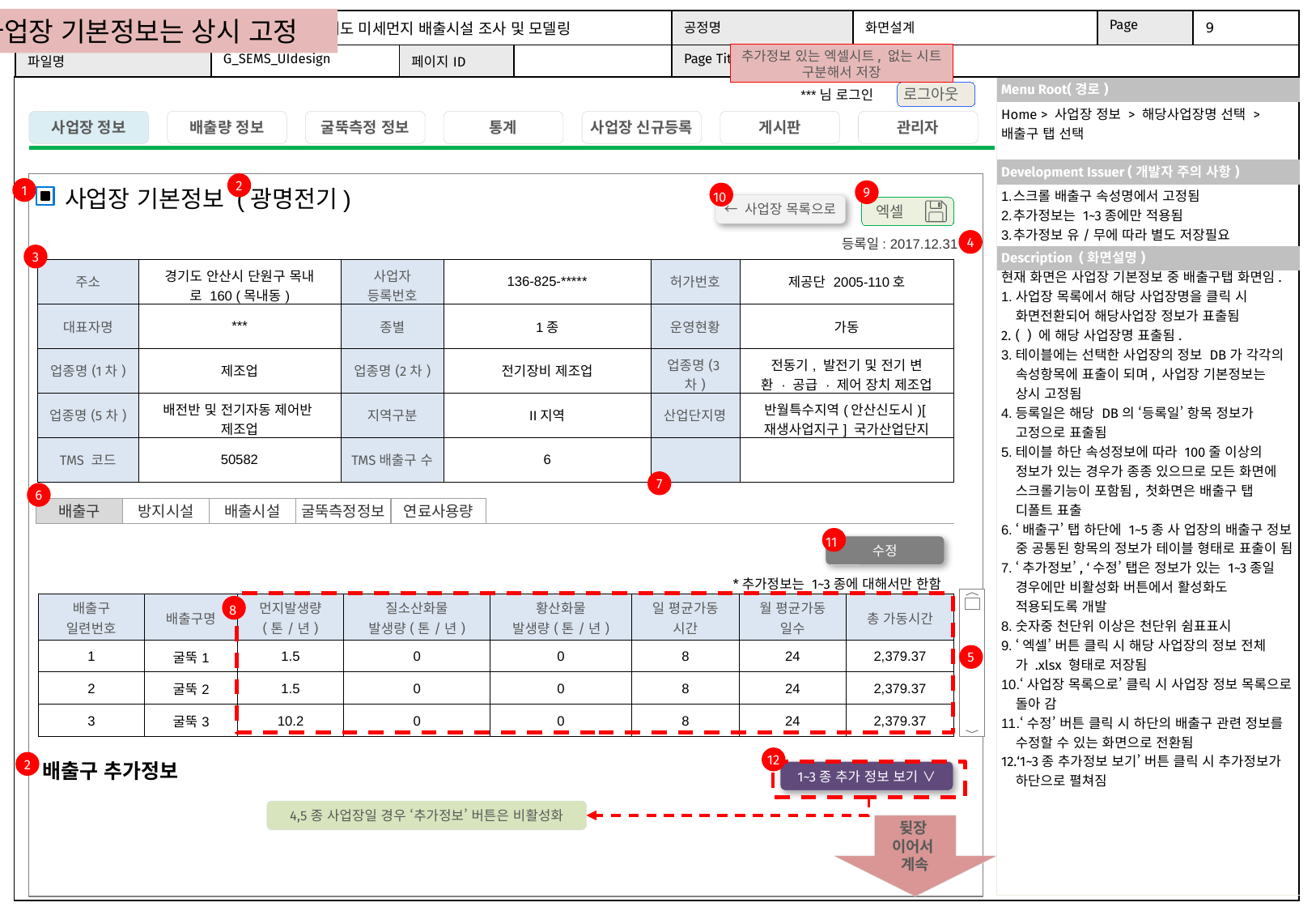

사업장 기본정보는 상시 고정
사업장 기본정보
추가정보 있는 엑셀시트, 없는 시트 구분해서 저장
Home > 사업장 정보 > 해당사업장명 선택 > 배출구 탭 선택
2

1
사업장 기본정보 (광명전기)
스크롤 배출구 속성명에서 고정됨
추가정보는 1~3종에만 적용됨
추가정보 유/무에 따라 별도 저장필요
10
9

← 사업장 목록으로
 엑셀

등록일: 2017.12.31
4
3
| 주소 | 경기도 안산시 단원구 목내로 160 (목내동) | 사업자 등록번호 | 136-825-\*\*\*\*\* | 허가번호 | 제공단 2005-110호 |
| --- | --- | --- | --- | --- | --- |
| 대표자명 | \*\*\* | 종별 | 1종 | 운영현황 | 가동 |
| 업종명(1차) | 제조업 | 업종명(2차) | 전기장비 제조업 | 업종명(3차) | 전동기, 발전기 및 전기 변환 · 공급 · 제어 장치 제조업 |
| 업종명(5차) | 배전반 및 전기자동 제어반 제조업 | 지역구분 | II지역 | 산업단지명 | 반월특수지역(안산신도시)[재생사업지구] 국가산업단지 |
| TMS 코드 | 50582 | TMS배출구 수 | 6 |  |  |
현재 화면은 사업장 기본정보 중 배출구탭 화면임.
사업장 목록에서 해당 사업장명을 클릭 시 화면전환되어 해당사업장 정보가 표출됨
(  ) 에 해당 사업장명 표출됨.
테이블에는 선택한 사업장의 정보 DB가 각각의 속성항목에 표출이 되며, 사업장 기본정보는 상시 고정됨
등록일은 해당 DB의 ‘등록일’ 항목 정보가 고정으로 표출됨
테이블 하단 속성정보에 따라 100줄 이상의 정보가 있는 경우가 종종 있으므로 모든 화면에 스크롤기능이 포함됨, 첫화면은 배출구 탭 디폴트 표출
‘배출구’ 탭 하단에 1~5종 사 업장의 배출구 정보 중 공통된 항목의 정보가 테이블 형태로 표출이 됨
‘추가정보’, ‘수정’ 탭은 정보가 있는 1~3종일 경우에만 비활성화 버튼에서 활성화도 적용되도록 개발
숫자중 천단위 이상은 천단위 쉼표표시
‘엑셀’ 버튼 클릭 시 해당 사업장의 정보 전체가 .xlsx 형태로 저장됨
‘사업장 목록으로’ 클릭 시 사업장 정보 목록으로 돌아 감
‘수정’ 버튼 클릭 시 하단의 배출구 관련 정보를 수정할 수 있는 화면으로 전환됨
‘1~3종 추가정보 보기’ 버튼 클릭 시 추가정보가 하단으로 펼쳐짐

7

6
배출구
방지시설
배출시설
연료사용량
굴뚝측정정보
11

수정
*추가정보는 1~3종에 대해서만 한함

8
| 배출구 일련번호 | 배출구명 | 먼지발생량 (톤/년) | 질소산화물 발생량(톤/년) | 황산화물 발생량(톤/년) | 일 평균가동 시간 | 월 평균가동 일수 | 총 가동시간 |
| --- | --- | --- | --- | --- | --- | --- | --- |
| 1 | 굴뚝1 | 1.5 | 0 | 0 | 8 | 24 | 2,379.37 |
| 2 | 굴뚝2 | 1.5 | 0 | 0 | 8 | 24 | 2,379.37 |
| 3 | 굴뚝3 | 10.2 | 0 | 0 | 8 | 24 | 2,379.37 |

5
12
2
배출구 추가정보

1~3종 추가 정보 보기 ∨
4,5종 사업장일 경우 ‘추가정보’ 버튼은 비활성화
뒺장
이어서
계속